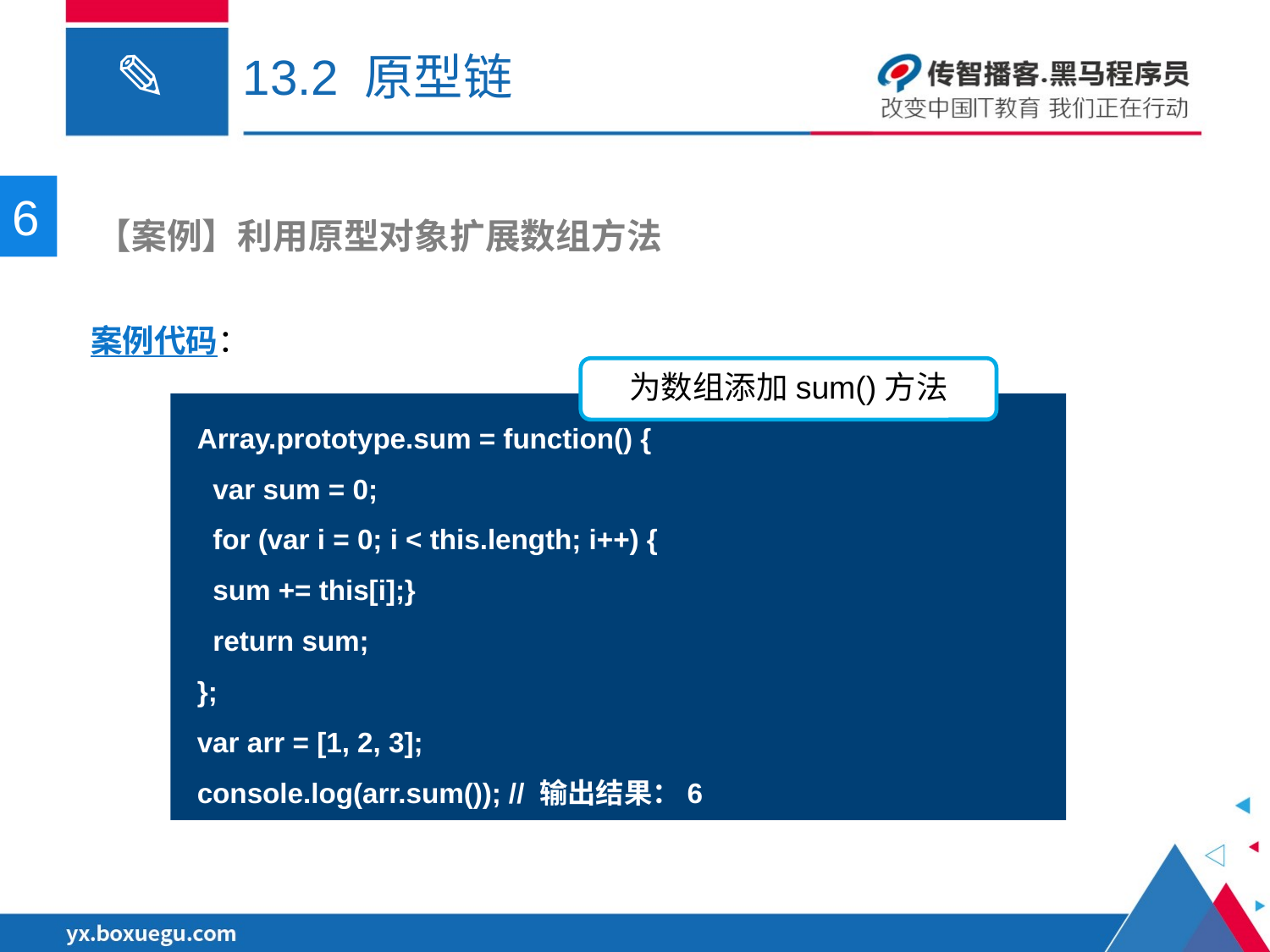

# 13.2 原型链

6
  【案例】利用原型对象扩展数组方法
案例代码：
为数组添加sum()方法

Array.prototype.sum = function() {
  var sum = 0;
  for (var i = 0; i < this.length; i++) {
  sum += this[i];}
  return sum;
};
var arr = [1, 2, 3];
console.log(arr.sum()); // 输出结果：6